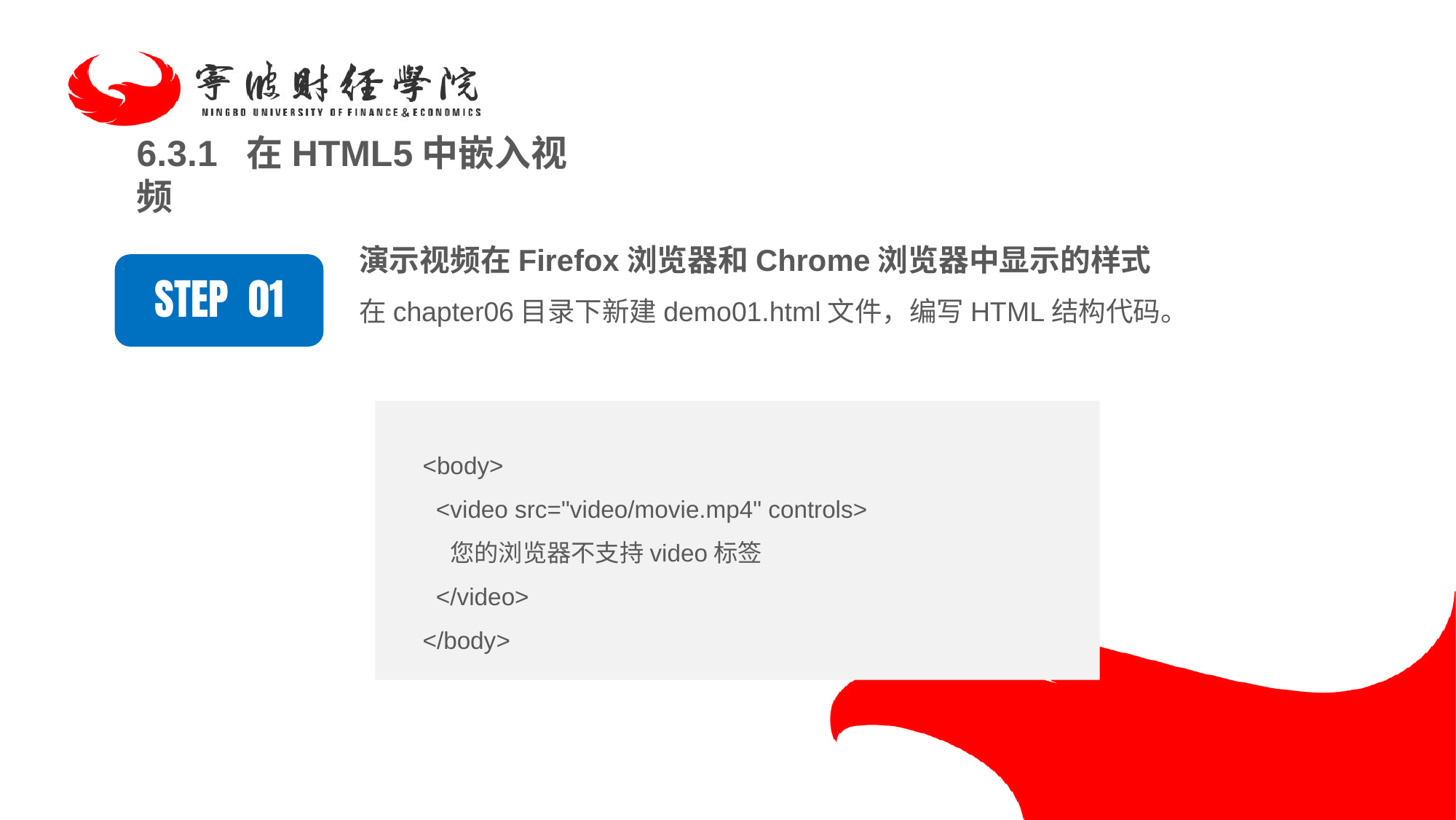

6.3.1  在HTML5中嵌入视频
演示视频在Firefox浏览器和Chrome浏览器中显示的样式
在chapter06目录下新建demo01.html文件，编写HTML结构代码。

STEP  01

<body>
  <video src="video/movie.mp4" controls>
    您的浏览器不支持video标签
  </video>
</body>